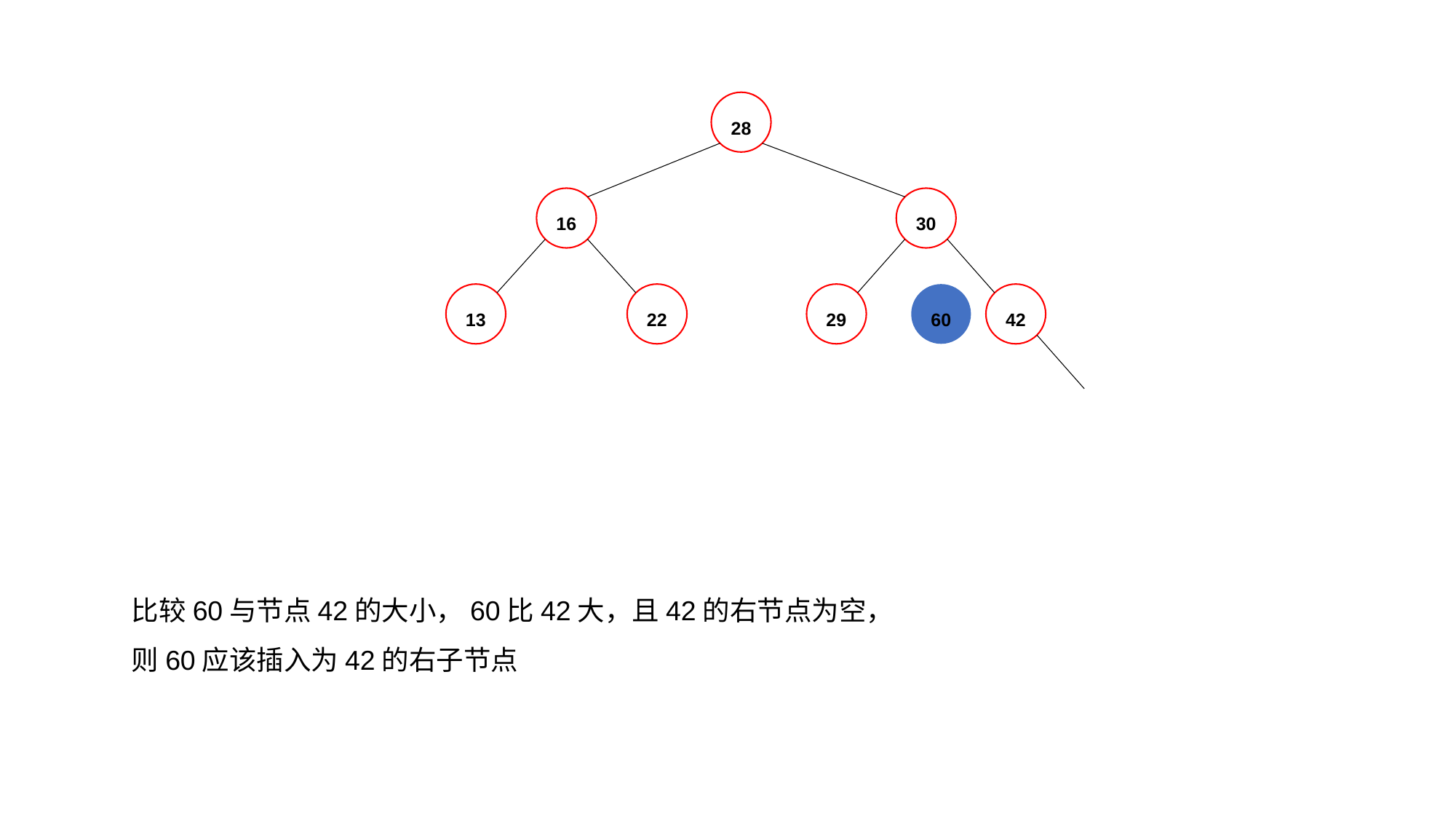

28
16
30
13
22
29
42
60
比较60与节点42的大小，60比42大，且42的右节点为空，
则60应该插入为42的右子节点